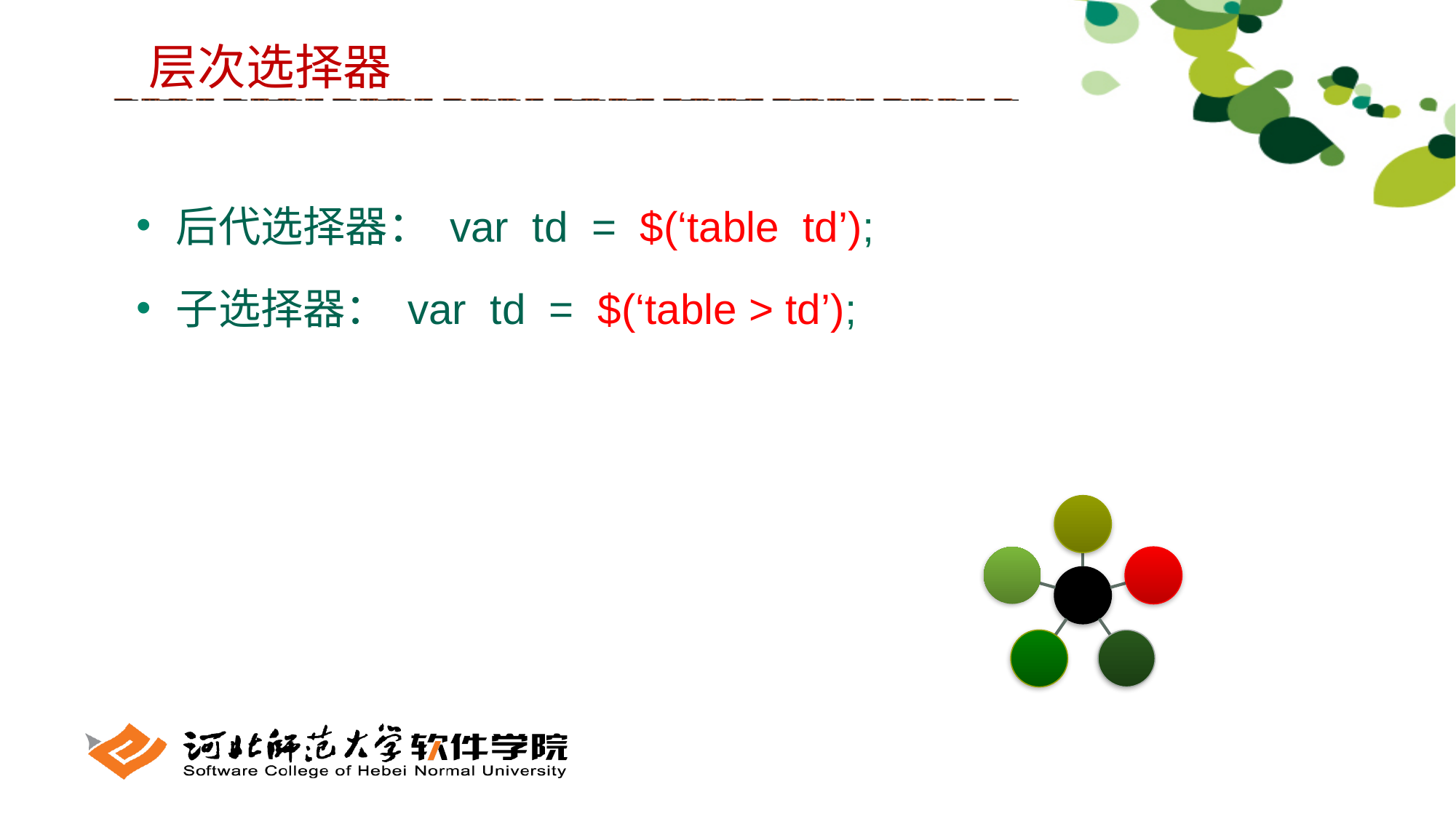

层次选择器
 后代选择器： var  td  =  $(‘table  td’);
 子选择器： var  td  =  $(‘table > td’);